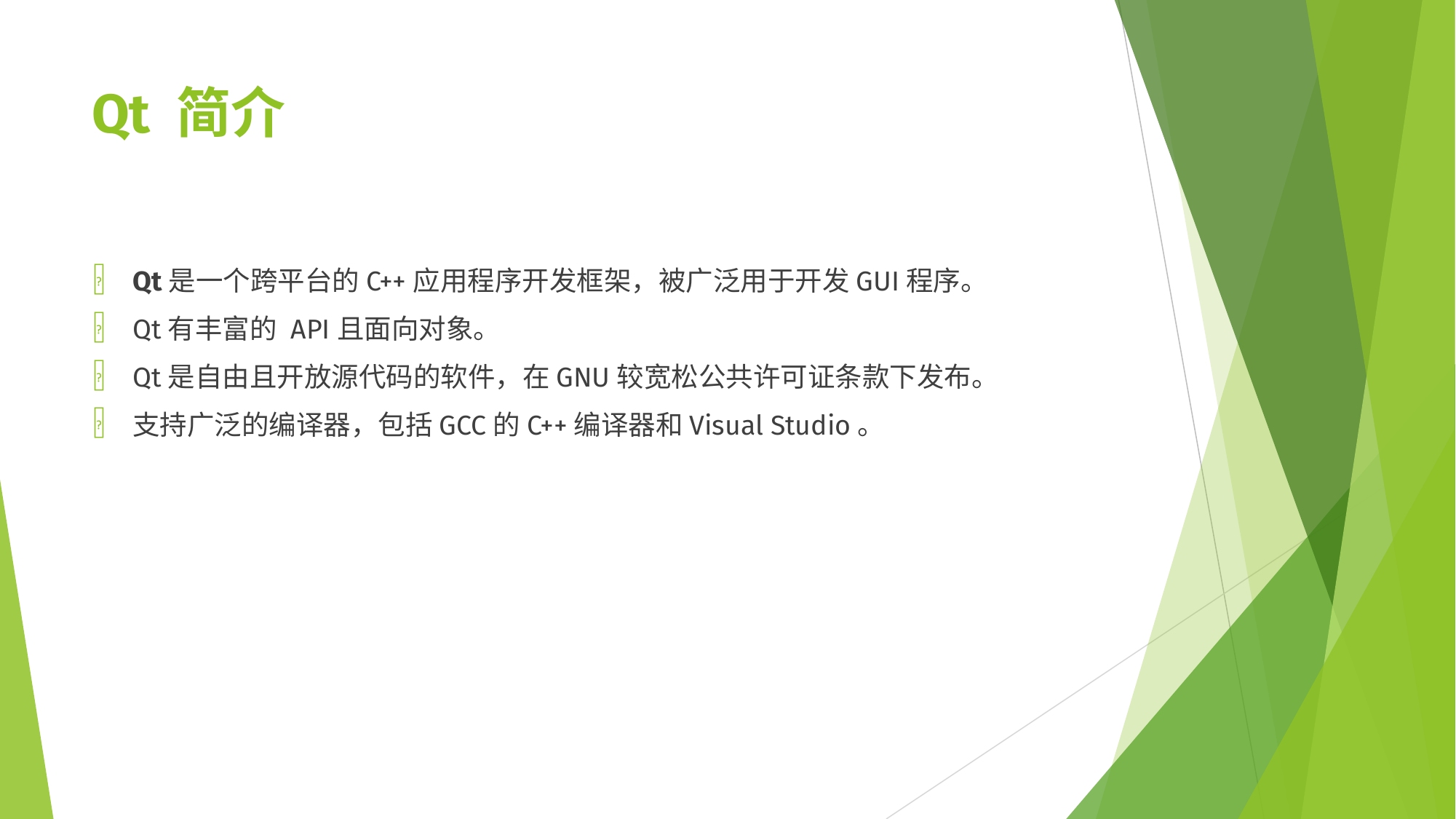

# Qt 简介
Qt是一个跨平台的C++应用程序开发框架，被广泛用于开发GUI程序。
Qt有丰富的 API且面向对象。
Qt是自由且开放源代码的软件，在GNU较宽松公共许可证条款下发布。
支持广泛的编译器，包括GCC的C++编译器和Visual Studio。